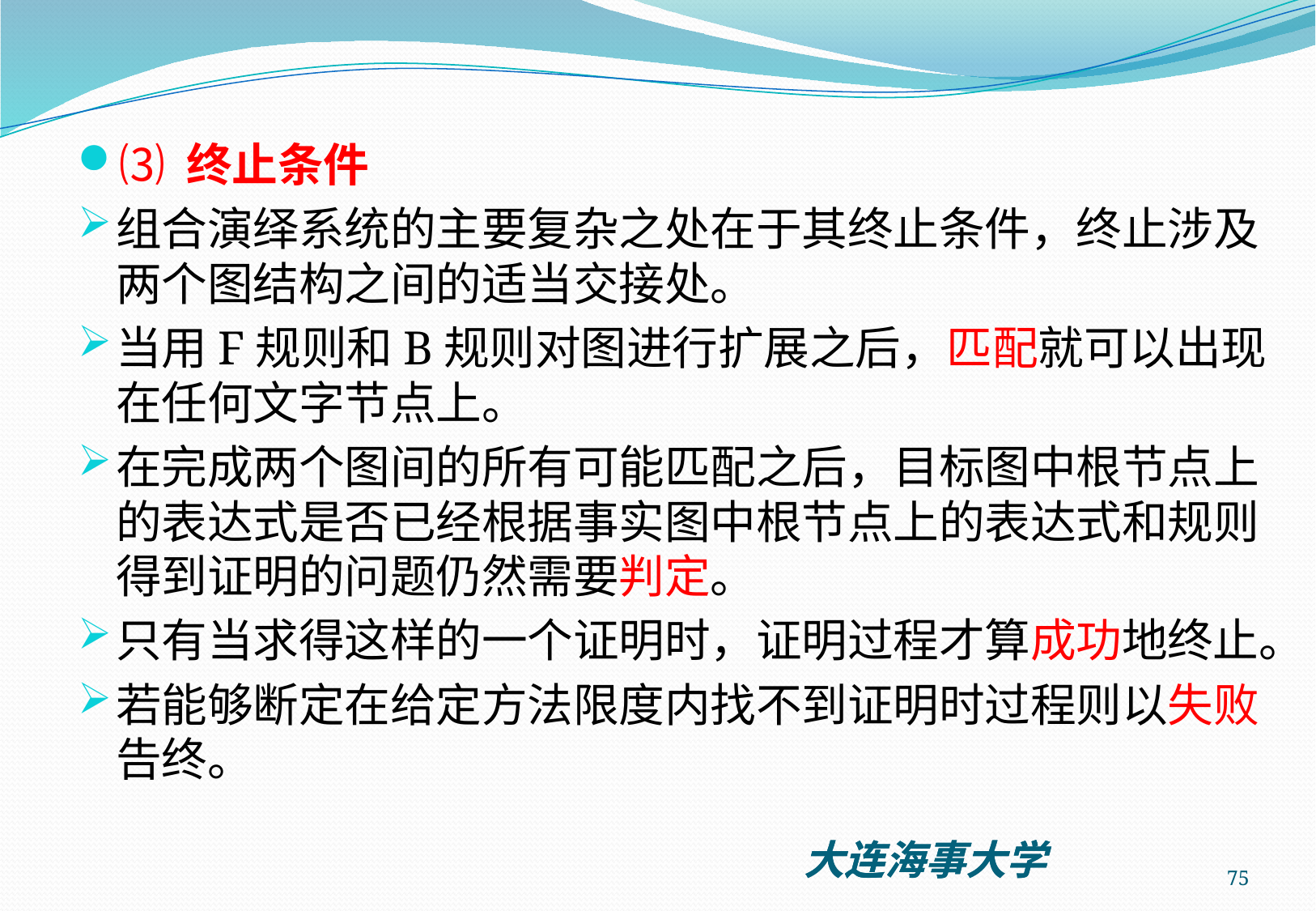

⑶ 终止条件
组合演绎系统的主要复杂之处在于其终止条件，终止涉及两个图结构之间的适当交接处。
当用F规则和B规则对图进行扩展之后，匹配就可以出现在任何文字节点上。
在完成两个图间的所有可能匹配之后，目标图中根节点上的表达式是否已经根据事实图中根节点上的表达式和规则得到证明的问题仍然需要判定。
只有当求得这样的一个证明时，证明过程才算成功地终止。
若能够断定在给定方法限度内找不到证明时过程则以失败告终。
75